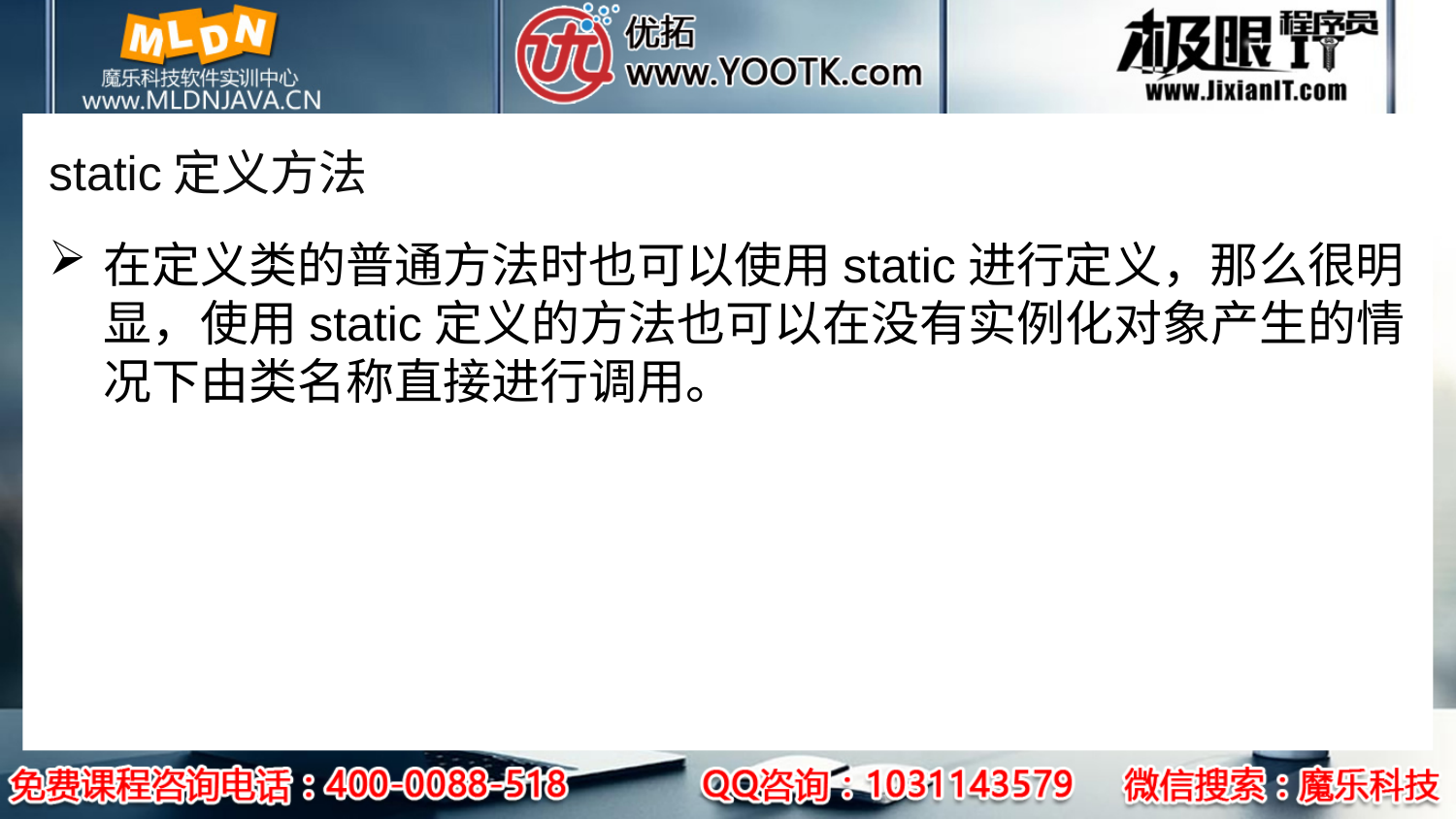

# static定义方法
在定义类的普通方法时也可以使用static进行定义，那么很明显，使用static定义的方法也可以在没有实例化对象产生的情况下由类名称直接进行调用。